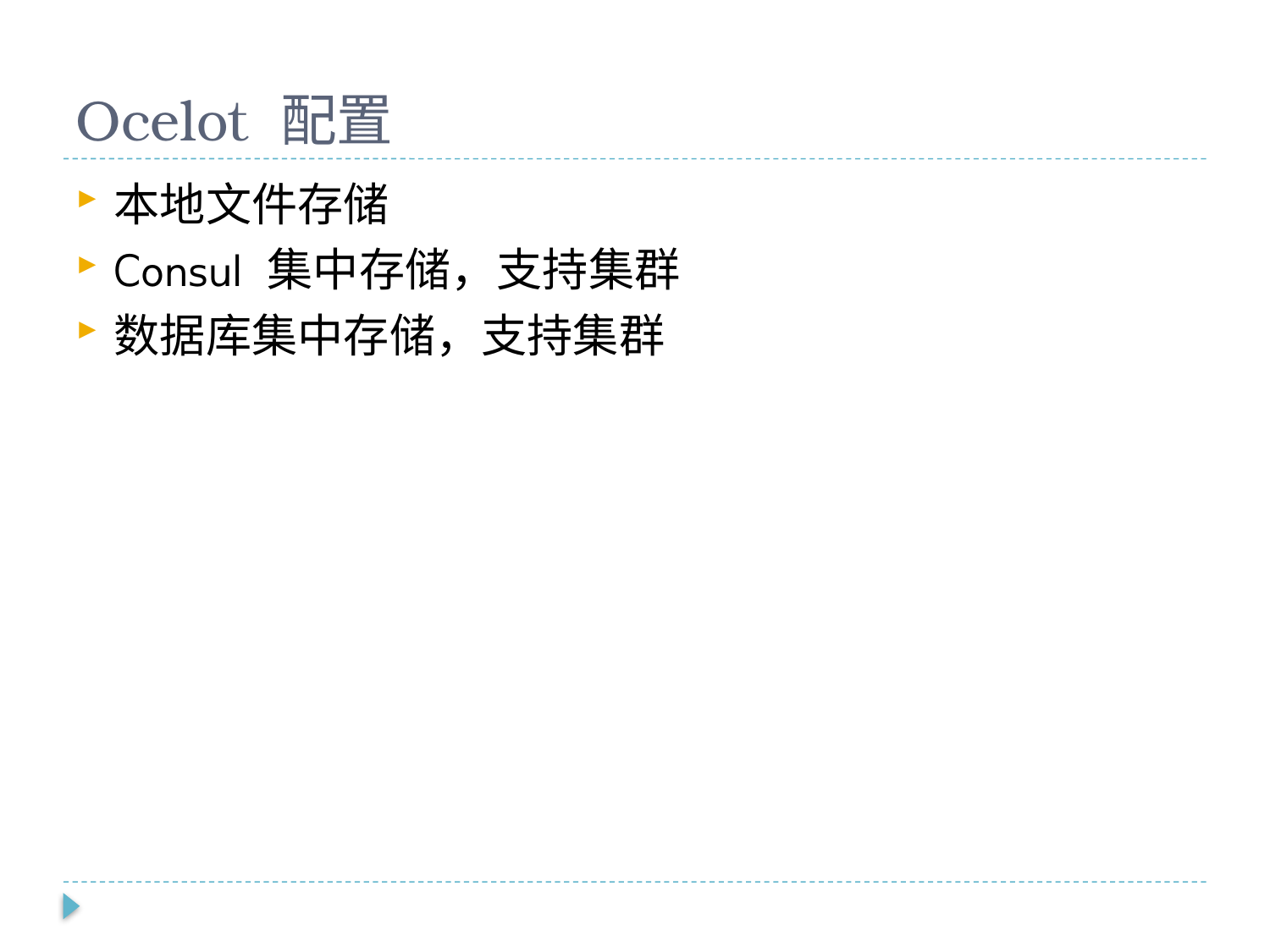

# Ocelot 配置
本地文件存储
Consul 集中存储，支持集群
数据库集中存储，支持集群